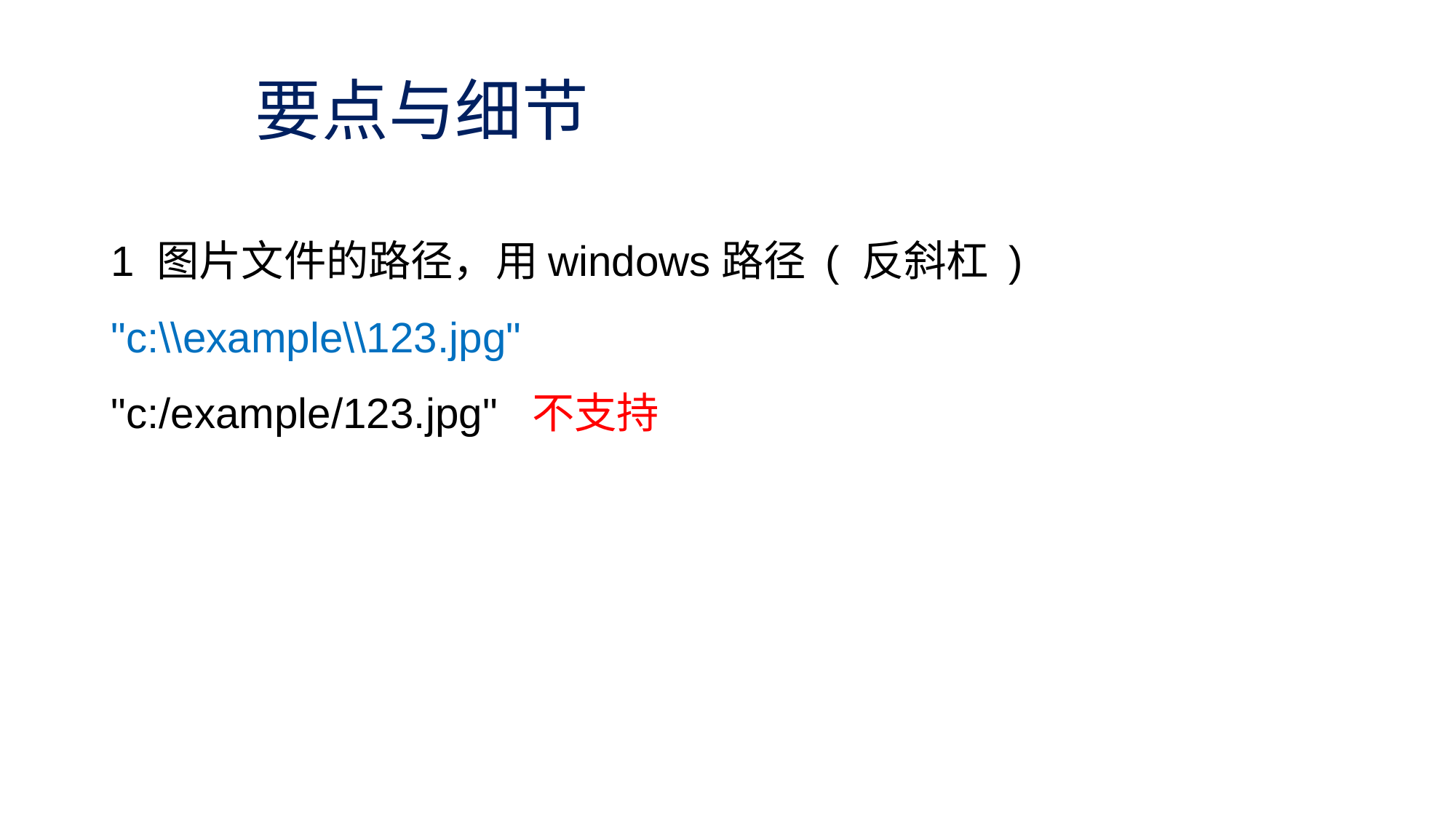

# 要点与细节
1 图片文件的路径，用windows路径 ( 反斜杠 )
"c:\\example\\123.jpg"
"c:/example/123.jpg"  不支持